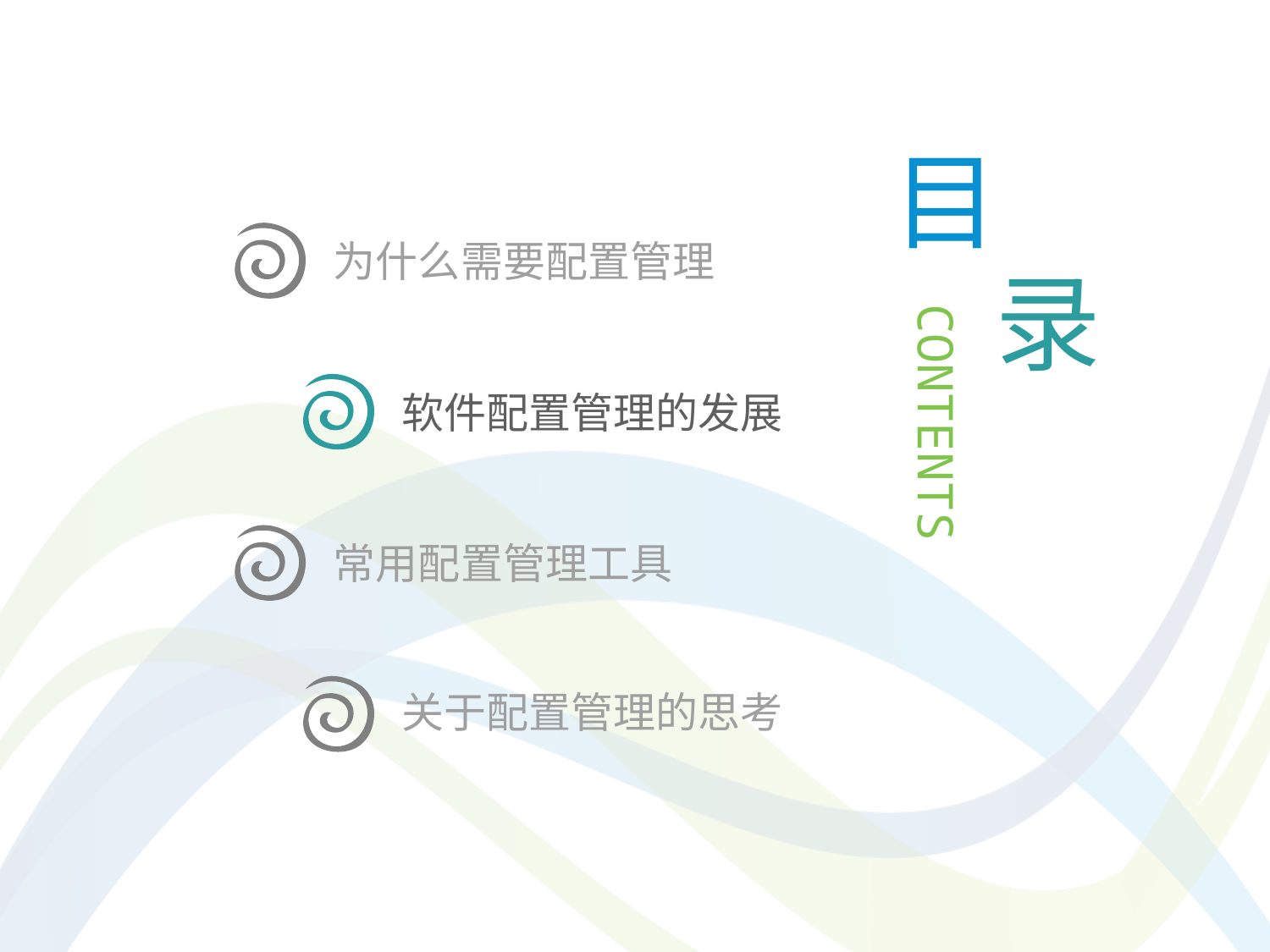

目
为什么需要配置管理

录
软件配置管理的发展

CONTENTS
常用配置管理工具

关于配置管理的思考